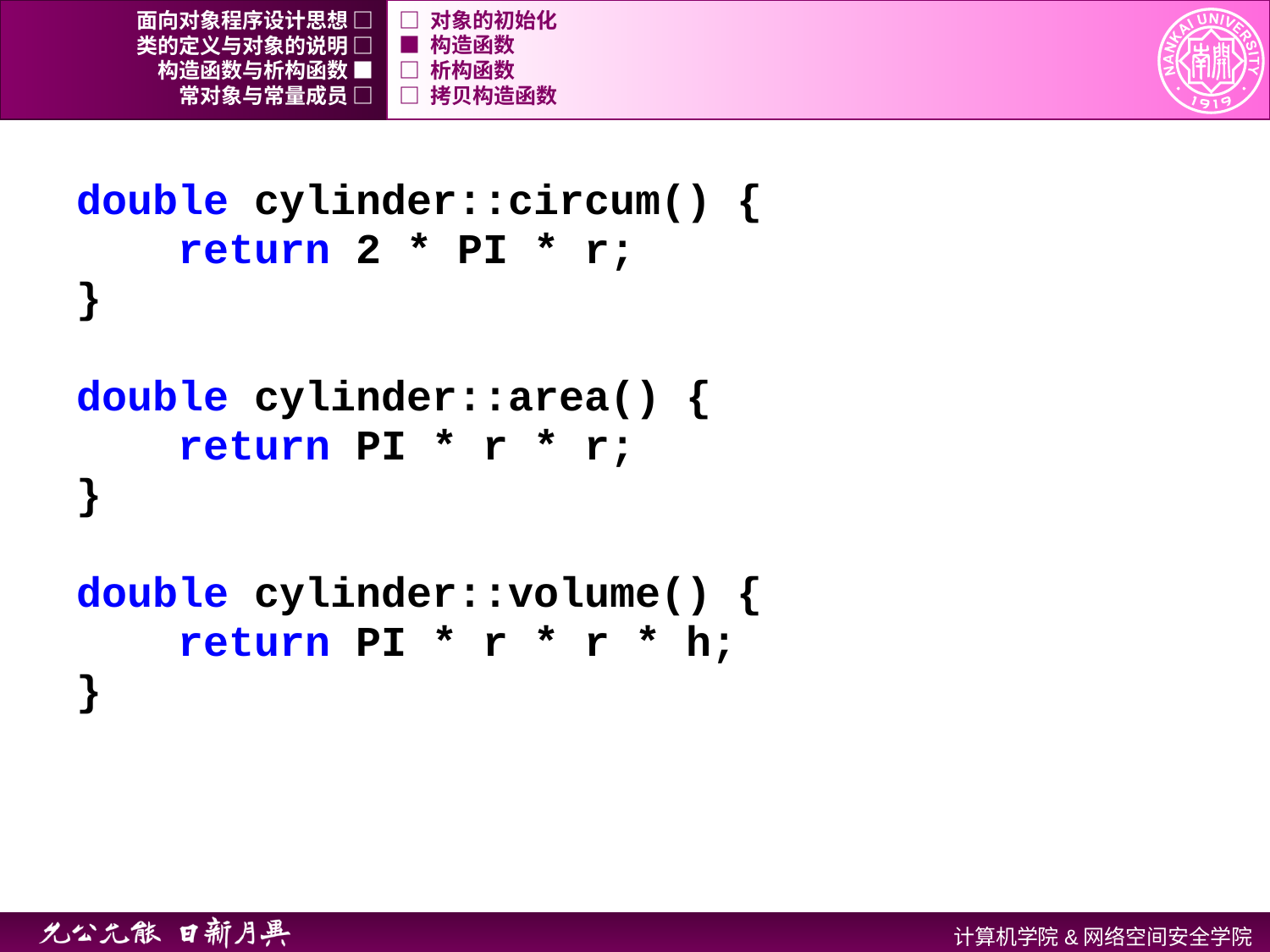

面向对象程序设计思想 □
□ 对象的初始化
类的定义与对象的说明 □
■ 构造函数
构造函数与析构函数 ■
□ 析构函数
常对象与常量成员 □

□ 拷贝构造函数
double cylinder::circum() {
    return 2 * PI * r;
}

double cylinder::area() {
    return PI * r * r;
}

double cylinder::volume() {
    return PI * r * r * h;
}